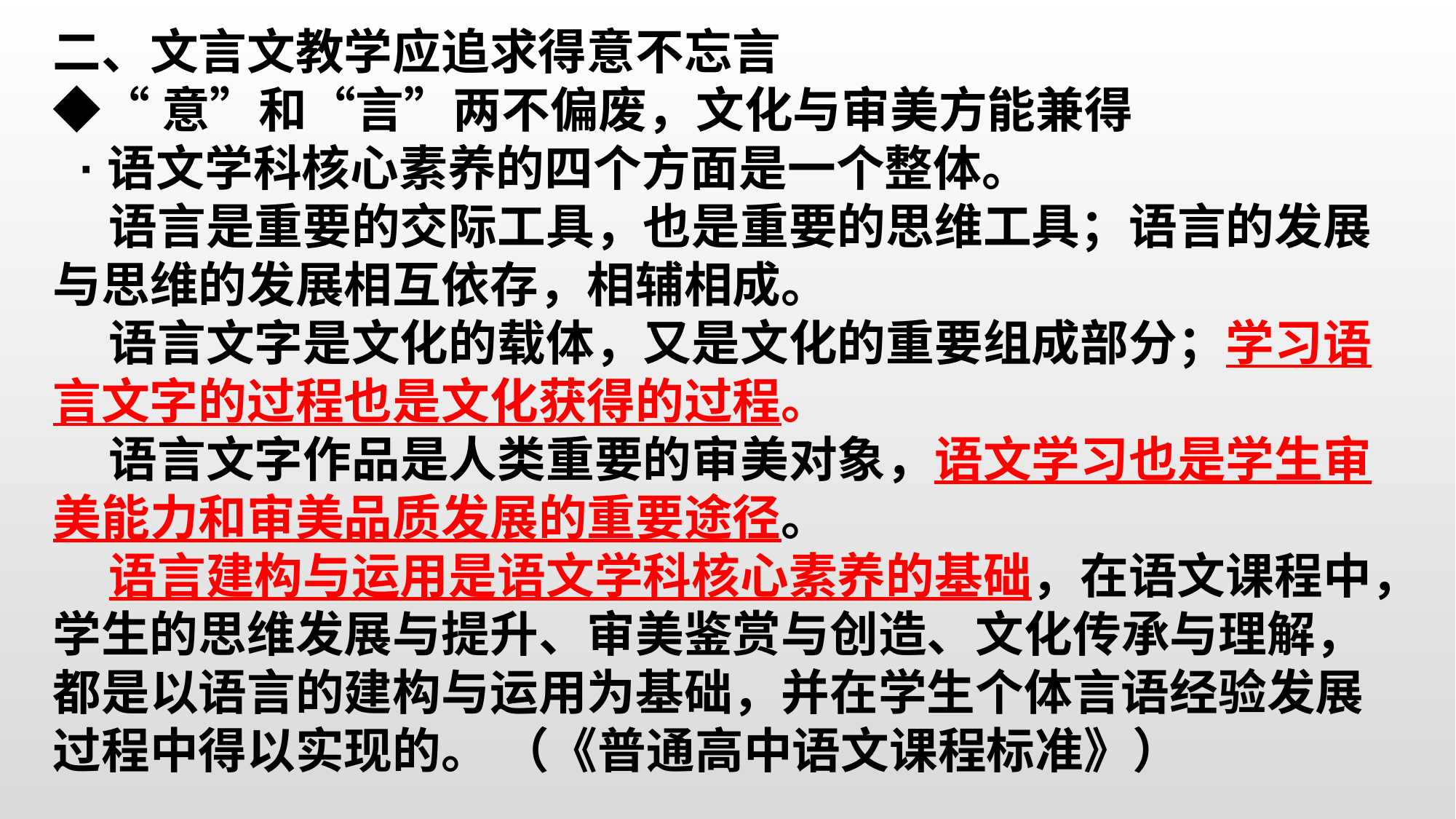

二、文言文教学应追求得意不忘言
◆“意”和“言”两不偏废，文化与审美方能兼得
  ·语文学科核心素养的四个方面是一个整体。
    语言是重要的交际工具，也是重要的思维工具；语言的发展与思维的发展相互依存，相辅相成。
    语言文字是文化的载体，又是文化的重要组成部分；学习语言文字的过程也是文化获得的过程。
    语言文字作品是人类重要的审美对象，语文学习也是学生审美能力和审美品质发展的重要途径。
    语言建构与运用是语文学科核心素养的基础，在语文课程中，学生的思维发展与提升、审美鉴赏与创造、文化传承与理解，都是以语言的建构与运用为基础，并在学生个体言语经验发展过程中得以实现的。 （《普通高中语文课程标准》）